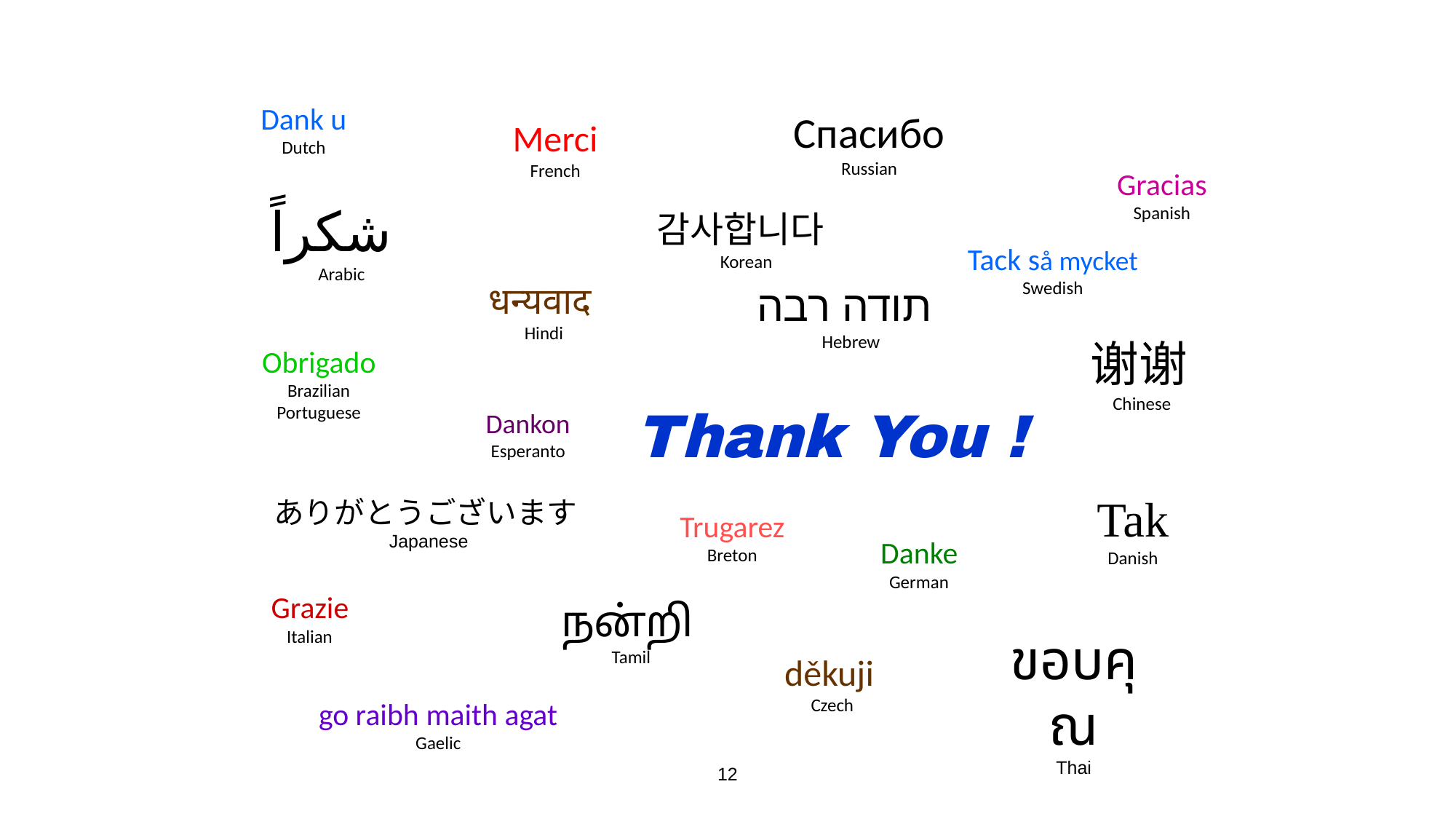

Dank u
Dutch
Спаcибо
Russian
Merci
French
Gracias
Spanish
شكراً
Arabic
감사합니다
Korean
Tack så mycket
Swedish
धन्यवाद
Hindi
תודה רבה
Hebrew
谢谢
Chinese
Obrigado
Brazilian
Portuguese
Thank You !
Dankon
Esperanto
Tak
Danish
ありがとうございます
Japanese
Trugarez
Breton
Danke
German
Grazie
Italian
நன்றி
Tamil
ขอบคุณ
Thai
děkuji
Czech
go raibh maith agat
Gaelic
12